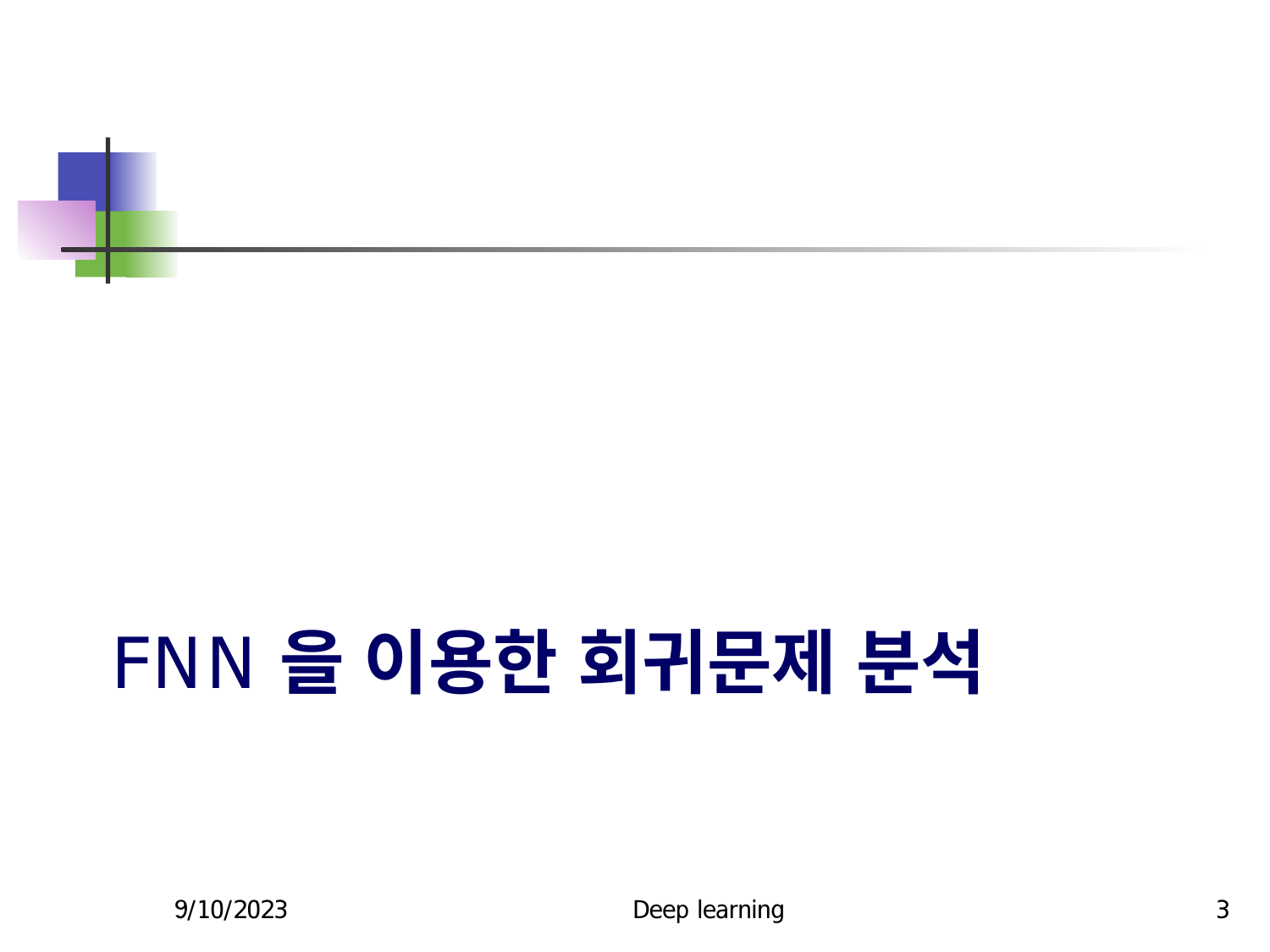

# FNN을 이용한 회귀문제 분석
9/10/2023
Deep learning
3